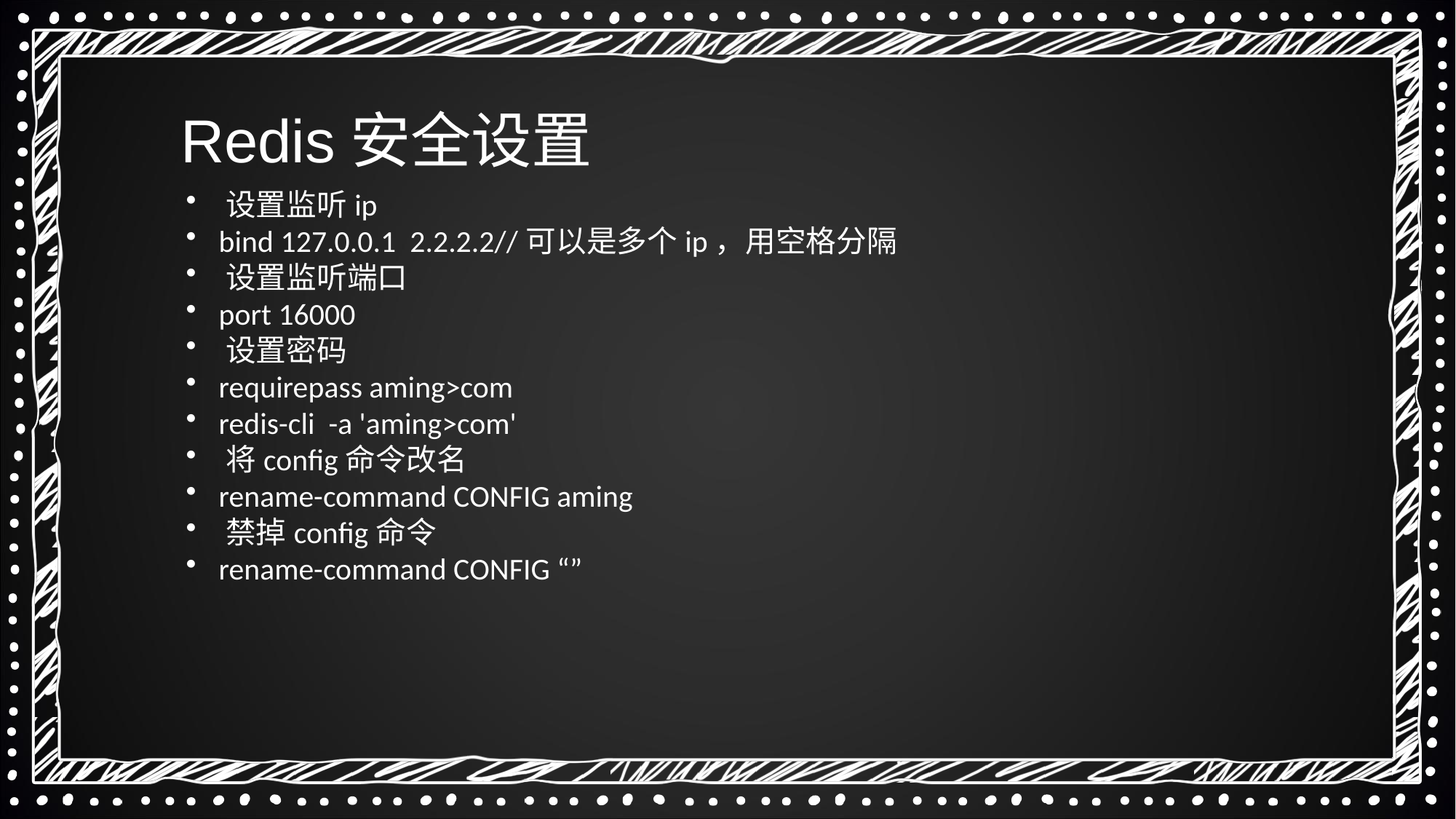

Redis安全设置
 设置监听ip
 bind 127.0.0.1  2.2.2.2//可以是多个ip，用空格分隔
 设置监听端口
 port 16000
 设置密码
 requirepass aming>com
 redis-cli  -a 'aming>com'
 将config命令改名
 rename-command CONFIG aming
 禁掉config命令
 rename-command CONFIG “”